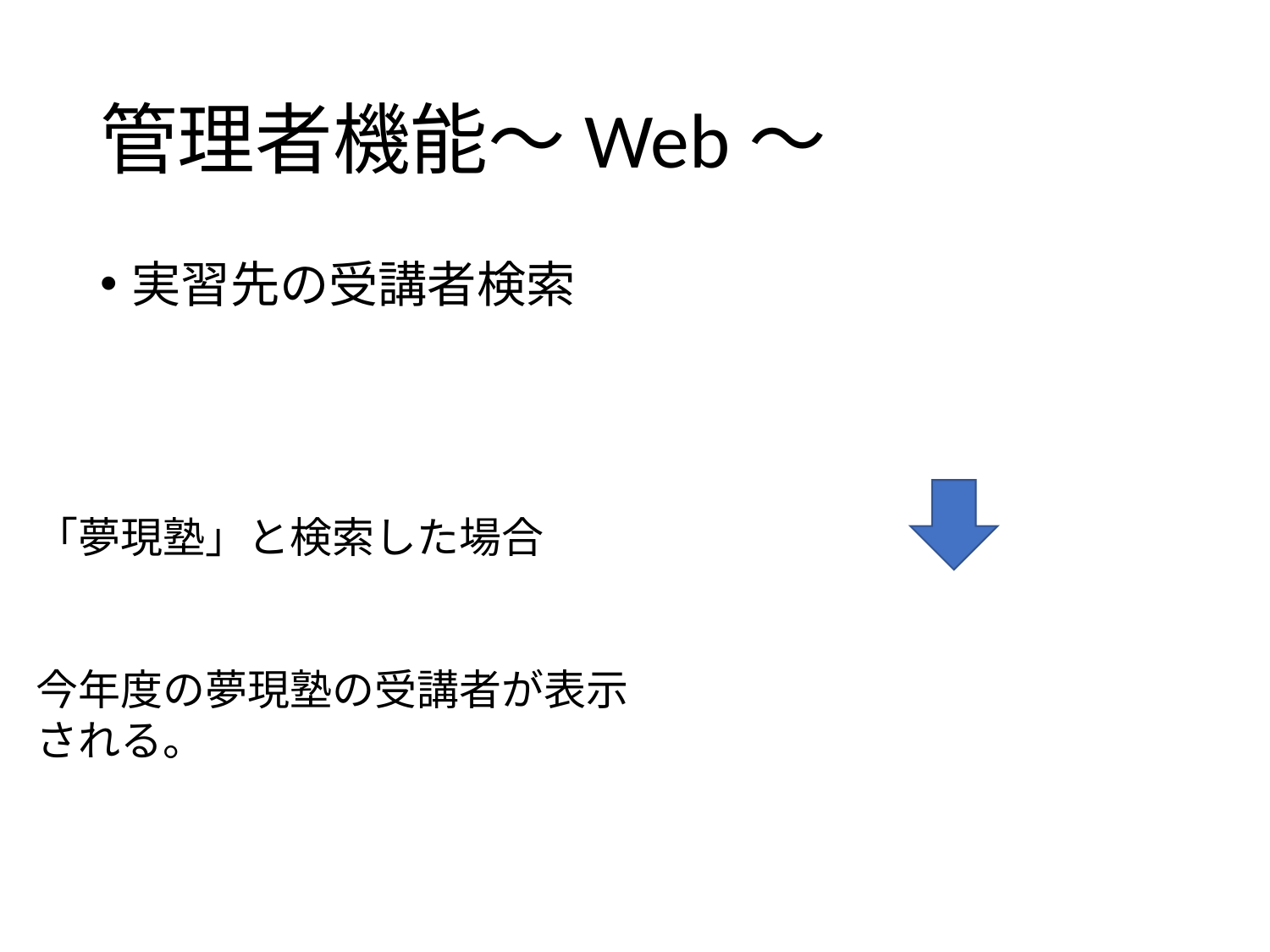

# 管理者機能～Web～
実習先の受講者検索

「夢現塾」と検索した場合

今年度の夢現塾の受講者が表示される。